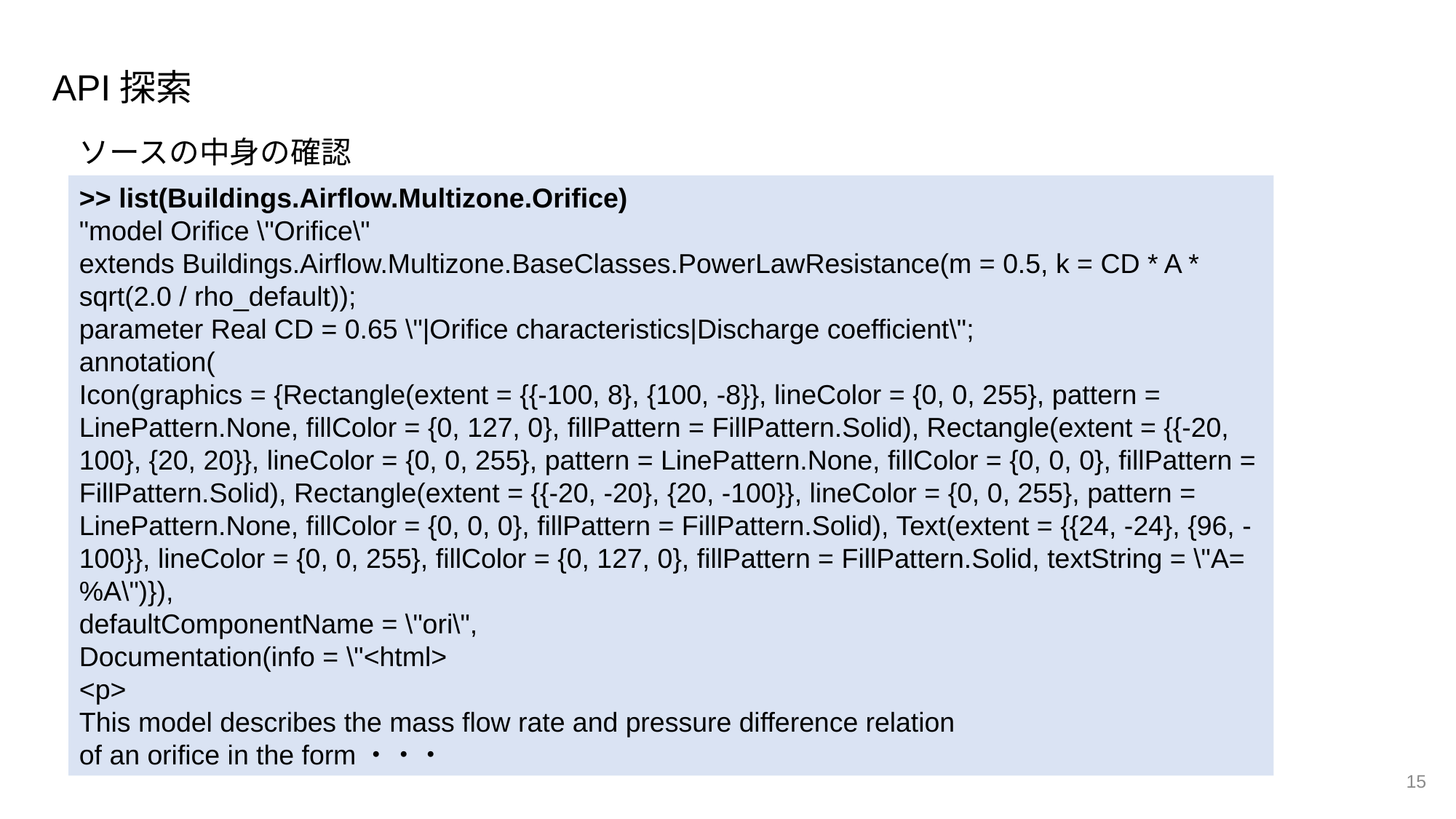

API探索
ソースの中身の確認
>> list(Buildings.Airflow.Multizone.Orifice)
"model Orifice \"Orifice\"
extends Buildings.Airflow.Multizone.BaseClasses.PowerLawResistance(m = 0.5, k = CD * A * sqrt(2.0 / rho_default));
parameter Real CD = 0.65 \"|Orifice characteristics|Discharge coefficient\";
annotation(
Icon(graphics = {Rectangle(extent = {{-100, 8}, {100, -8}}, lineColor = {0, 0, 255}, pattern = LinePattern.None, fillColor = {0, 127, 0}, fillPattern = FillPattern.Solid), Rectangle(extent = {{-20, 100}, {20, 20}}, lineColor = {0, 0, 255}, pattern = LinePattern.None, fillColor = {0, 0, 0}, fillPattern = FillPattern.Solid), Rectangle(extent = {{-20, -20}, {20, -100}}, lineColor = {0, 0, 255}, pattern = LinePattern.None, fillColor = {0, 0, 0}, fillPattern = FillPattern.Solid), Text(extent = {{24, -24}, {96, -100}}, lineColor = {0, 0, 255}, fillColor = {0, 127, 0}, fillPattern = FillPattern.Solid, textString = \"A=%A\")}),
defaultComponentName = \"ori\",
Documentation(info = \"<html>
<p>
This model describes the mass flow rate and pressure difference relation
of an orifice in the form・・・
15